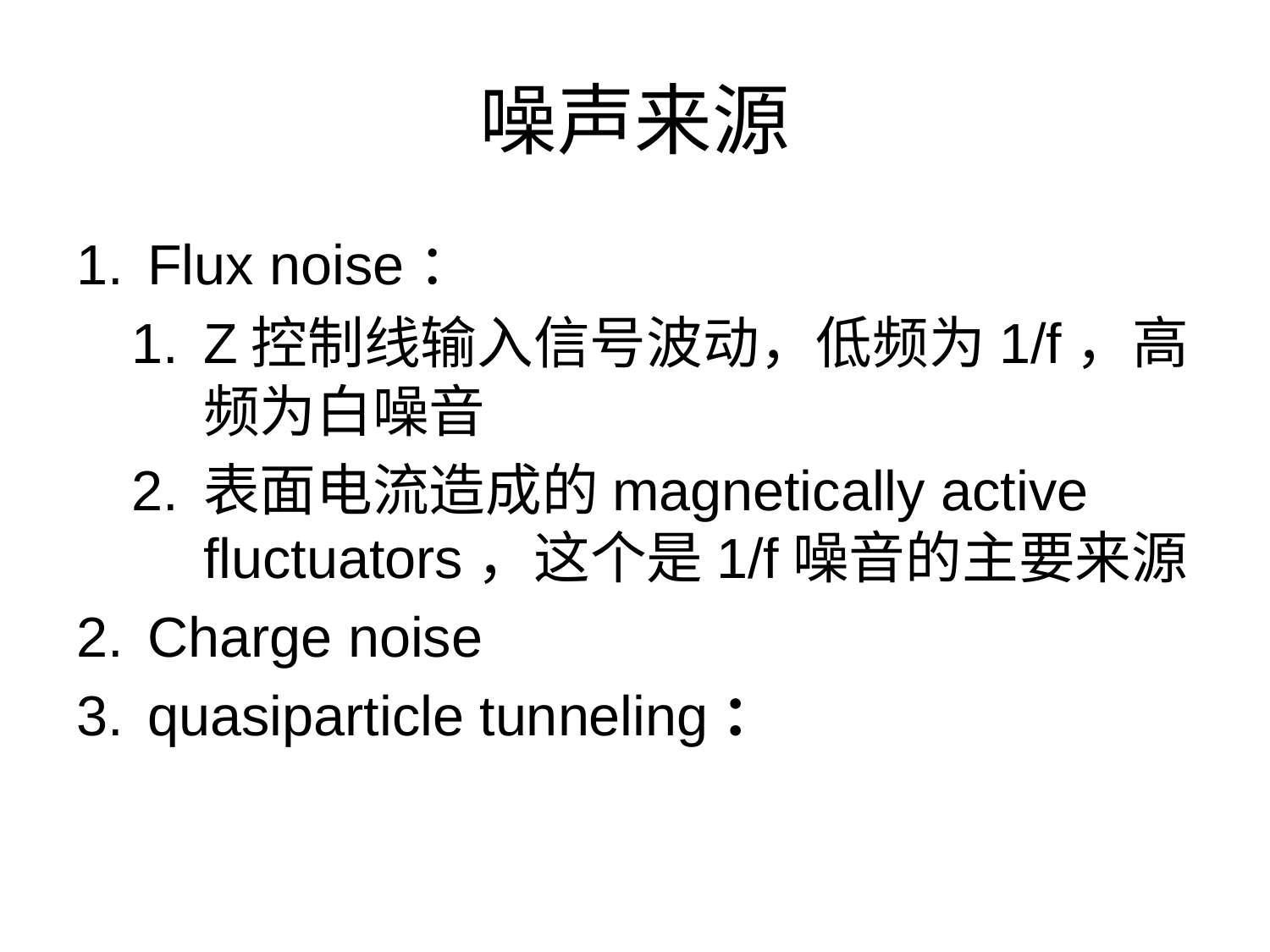

# 噪声来源
Flux noise：
Z控制线输入信号波动，低频为1/f，高频为白噪音
表面电流造成的magnetically active fluctuators，这个是1/f噪音的主要来源
Charge noise
quasiparticle tunneling：